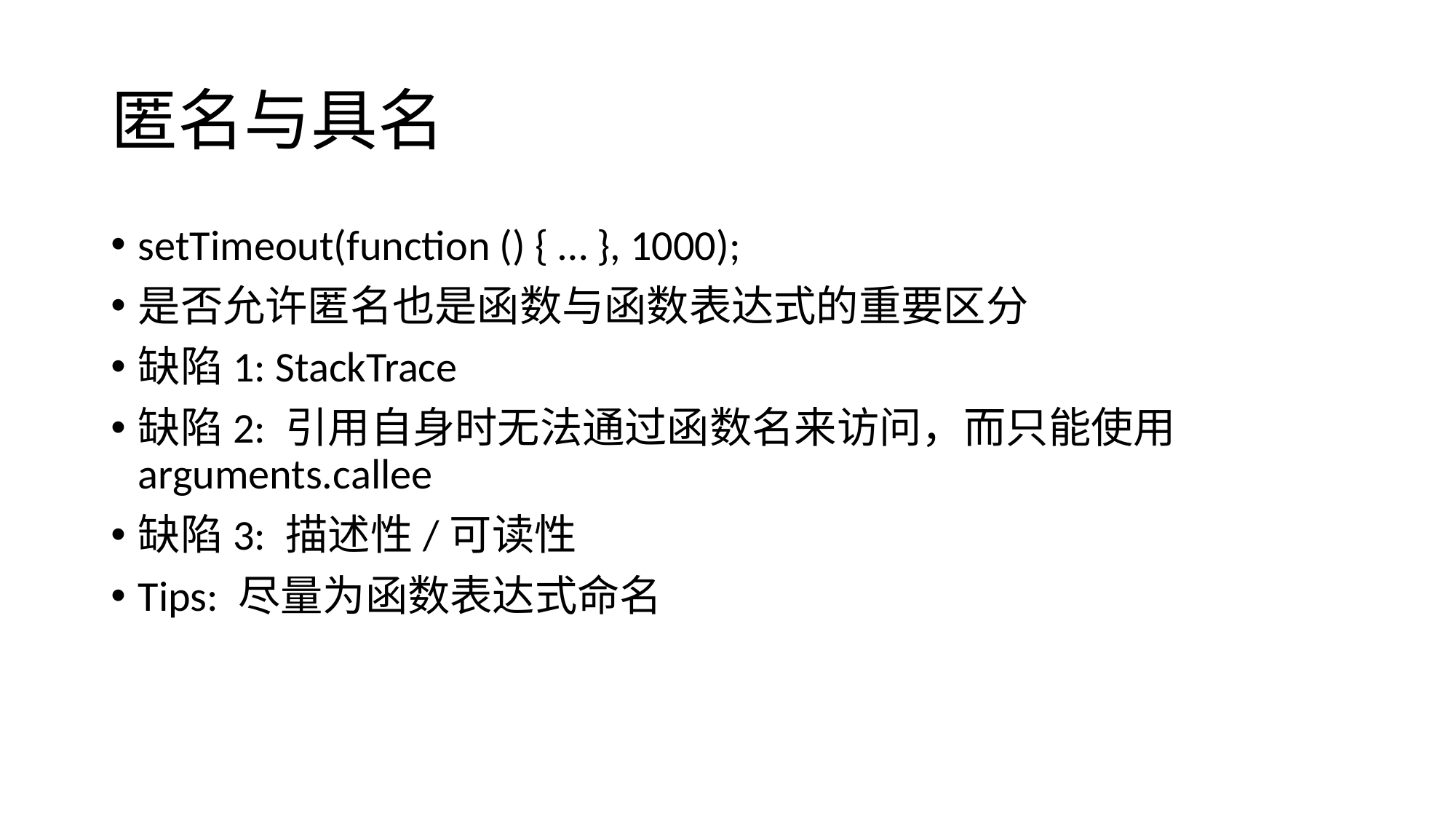

# 匿名与具名
setTimeout(function () { … }, 1000);
是否允许匿名也是函数与函数表达式的重要区分
缺陷1: StackTrace
缺陷2: 引用自身时无法通过函数名来访问，而只能使用arguments.callee
缺陷3: 描述性/可读性
Tips: 尽量为函数表达式命名